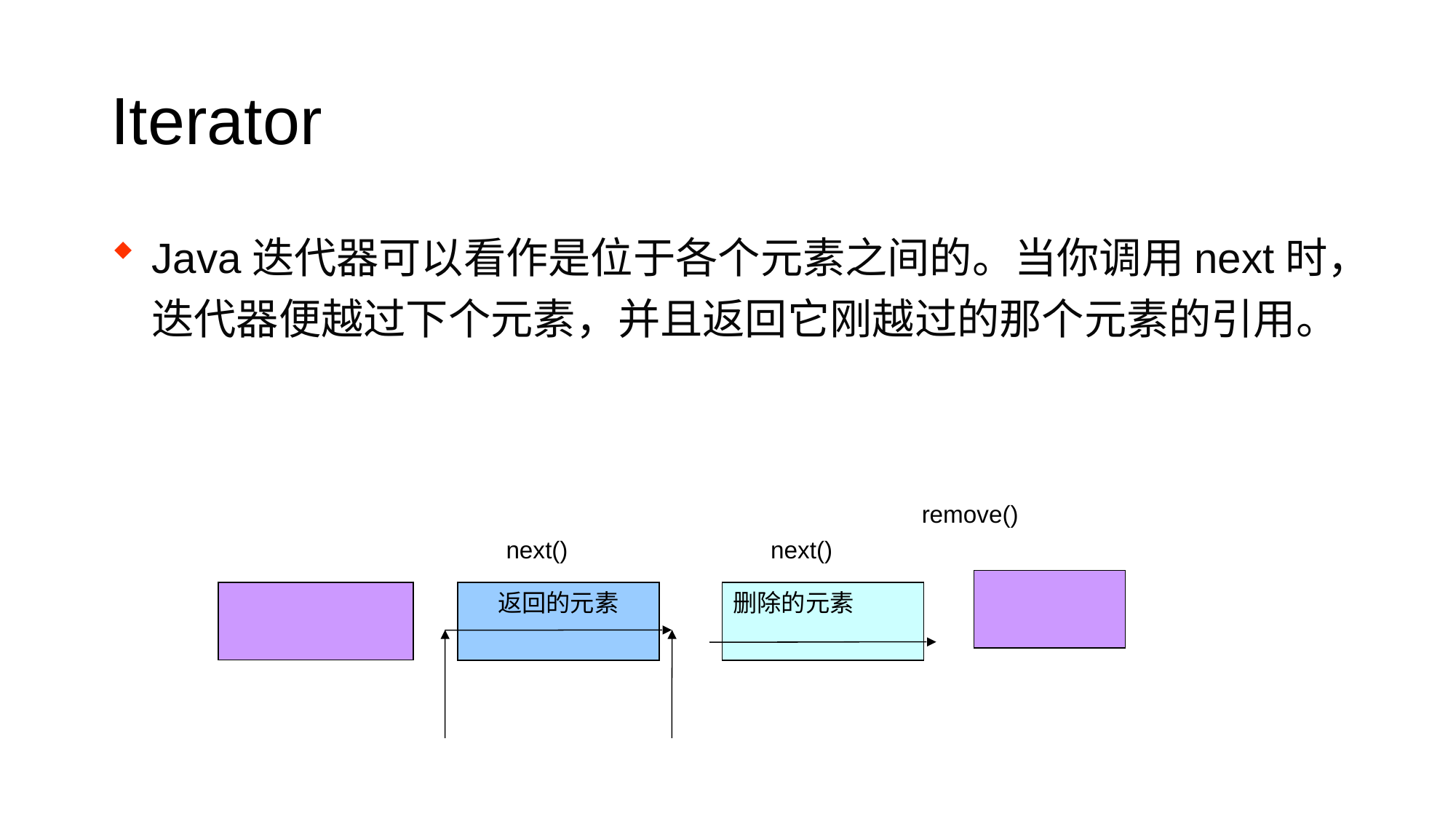

# Iterator
Java迭代器可以看作是位于各个元素之间的。当你调用next时，迭代器便越过下个元素，并且返回它刚越过的那个元素的引用。

remove()
next()
next()

返回的元素
删除的元素